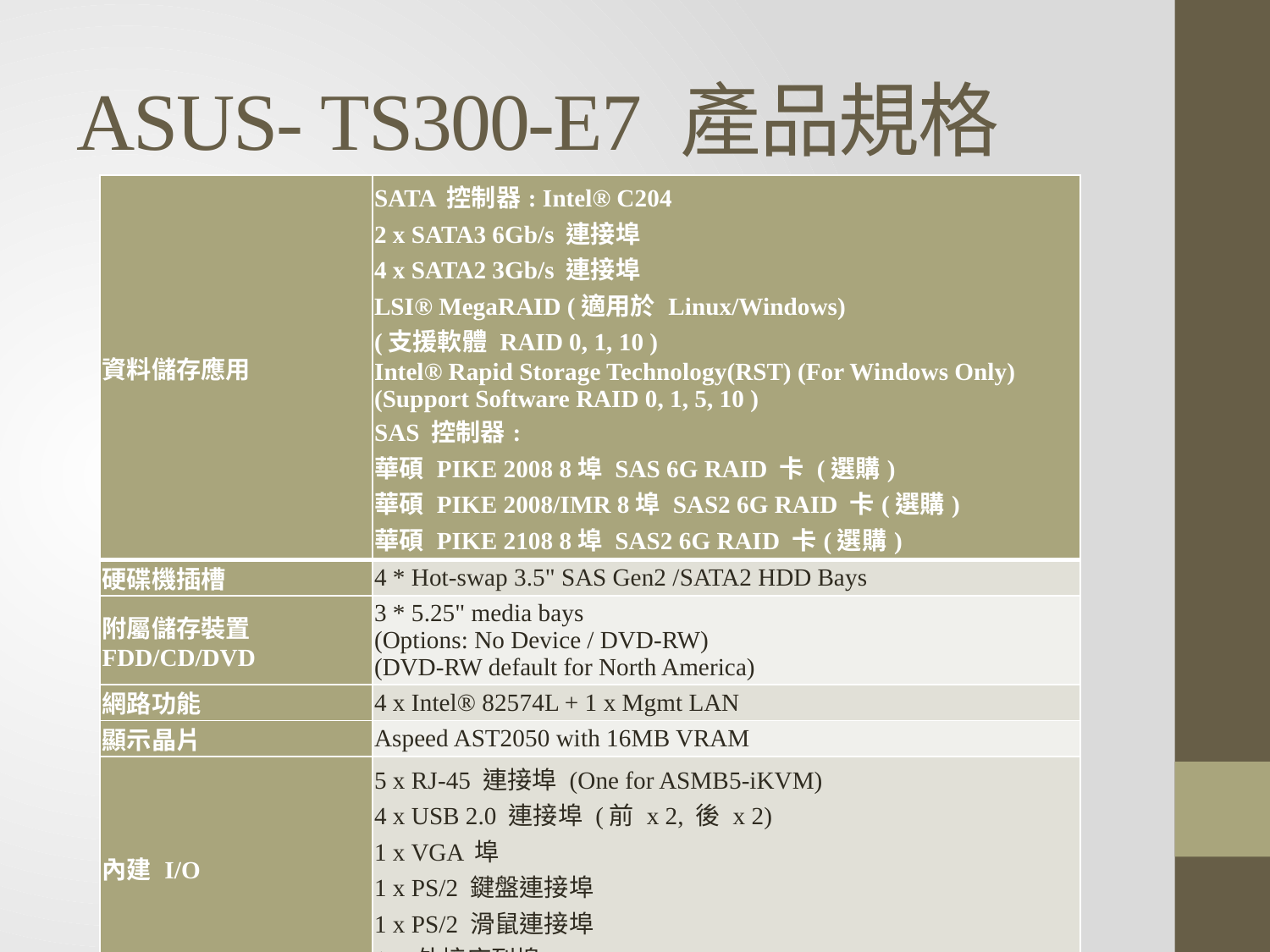

# ASUS- TS300-E7 產品規格
| 資料儲存應用 | SATA 控制器: Intel® C204 2 x SATA3 6Gb/s 連接埠 4 x SATA2 3Gb/s 連接埠 LSI® MegaRAID (適用於 Linux/Windows)  (支援軟體 RAID 0, 1, 10 ) Intel® Rapid Storage Technology(RST) (For Windows Only) (Support Software RAID 0, 1, 5, 10 ) SAS 控制器: 華碩 PIKE 2008 8埠 SAS 6G RAID 卡 (選購) 華碩 PIKE 2008/IMR 8埠 SAS2 6G RAID 卡(選購) 華碩 PIKE 2108 8埠 SAS2 6G RAID 卡(選購) |
| --- | --- |
| 硬碟機插槽 | 4 \* Hot-swap 3.5" SAS Gen2 /SATA2 HDD Bays |
| 附屬儲存裝置 FDD/CD/DVD | 3 \* 5.25" media bays (Options: No Device / DVD-RW)  (DVD-RW default for North America) |
| 網路功能 | 4 x Intel® 82574L + 1 x Mgmt LAN |
| 顯示晶片 | Aspeed AST2050 with 16MB VRAM |
| 內建 I/O | 5 x RJ-45 連接埠 (One for ASMB5-iKVM) 4 x USB 2.0 連接埠 (前 x 2, 後 x 2) 1 x VGA 埠 1 x PS/2 鍵盤連接埠 1 x PS/2 滑鼠連接埠 1 x 外接序列埠 |